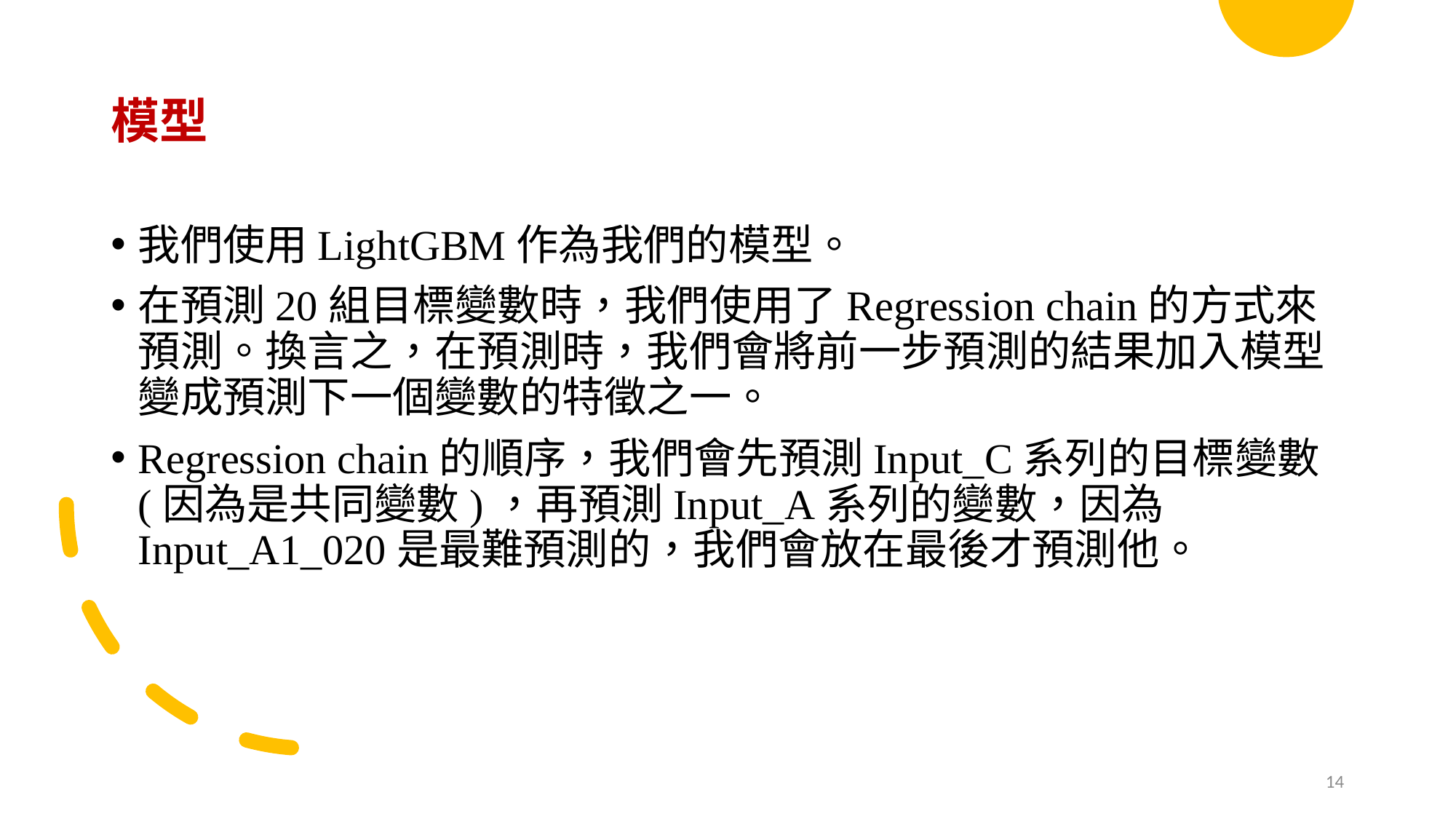

# 模型
我們使用LightGBM作為我們的模型。
在預測20組目標變數時，我們使用了Regression chain的方式來預測。換言之，在預測時，我們會將前一步預測的結果加入模型變成預測下一個變數的特徵之一。
Regression chain的順序，我們會先預測Input_C系列的目標變數(因為是共同變數)，再預測Input_A系列的變數，因為Input_A1_020是最難預測的，我們會放在最後才預測他。

14